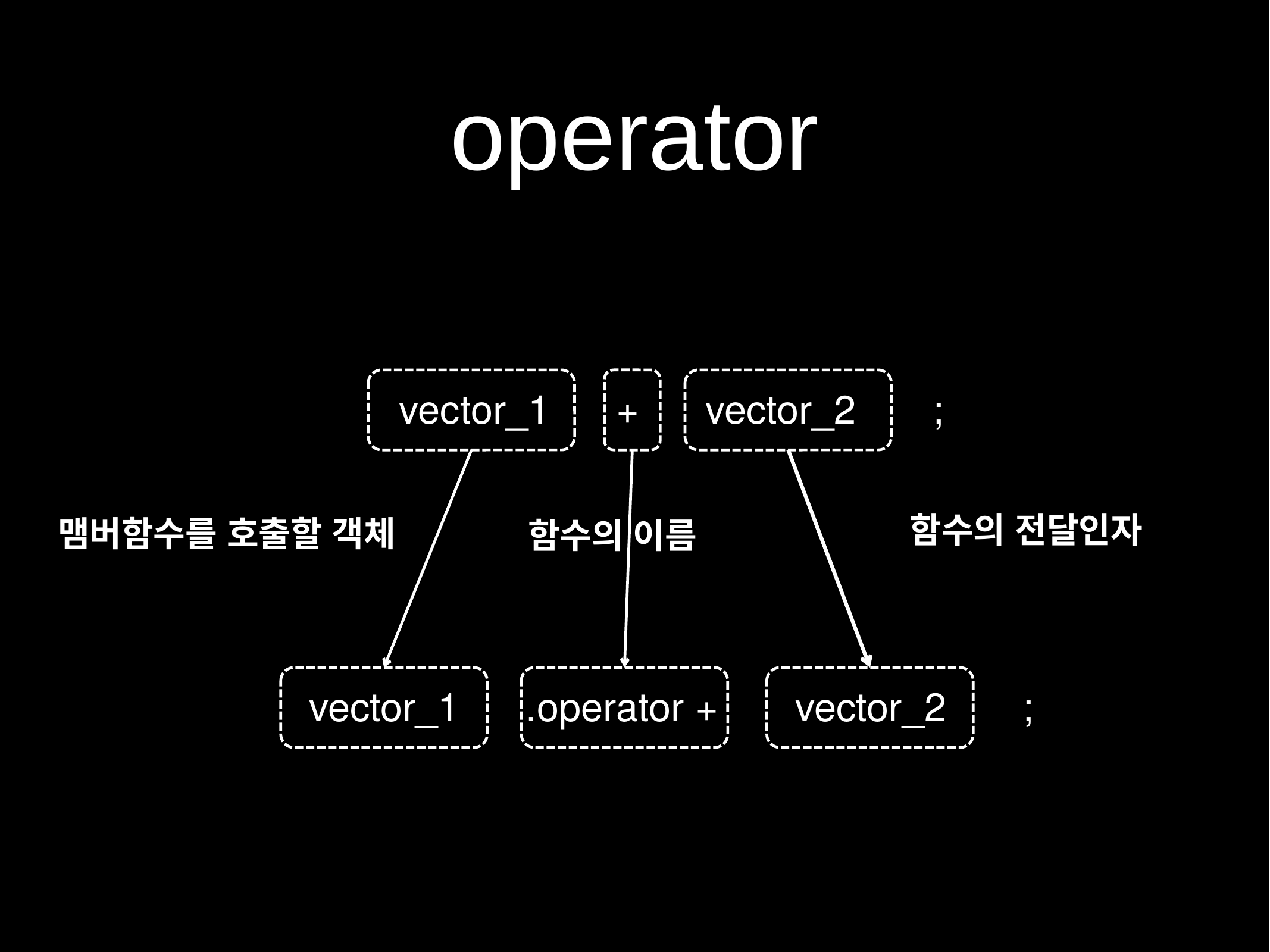

# operator
vector_1      +      vector_2       ;

함수의 전달인자
맴버함수를 호출할 객체
함수의 이름
vector_1      .operator +       vector_2       ;